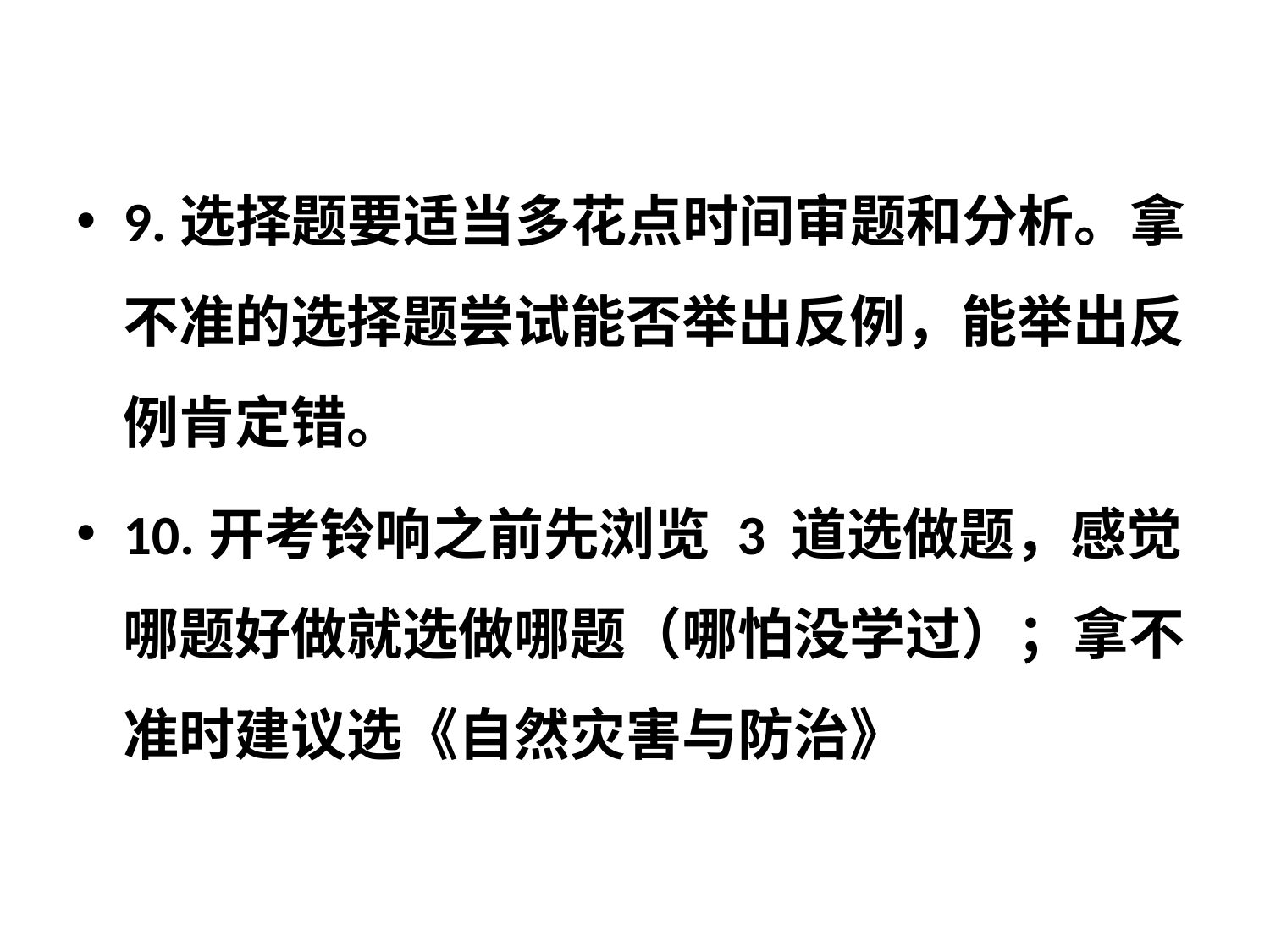

9.选择题要适当多花点时间审题和分析。拿不准的选择题尝试能否举出反例，能举出反例肯定错。
10.开考铃响之前先浏览 3 道选做题，感觉哪题好做就选做哪题（哪怕没学过）；拿不准时建议选《自然灾害与防治》